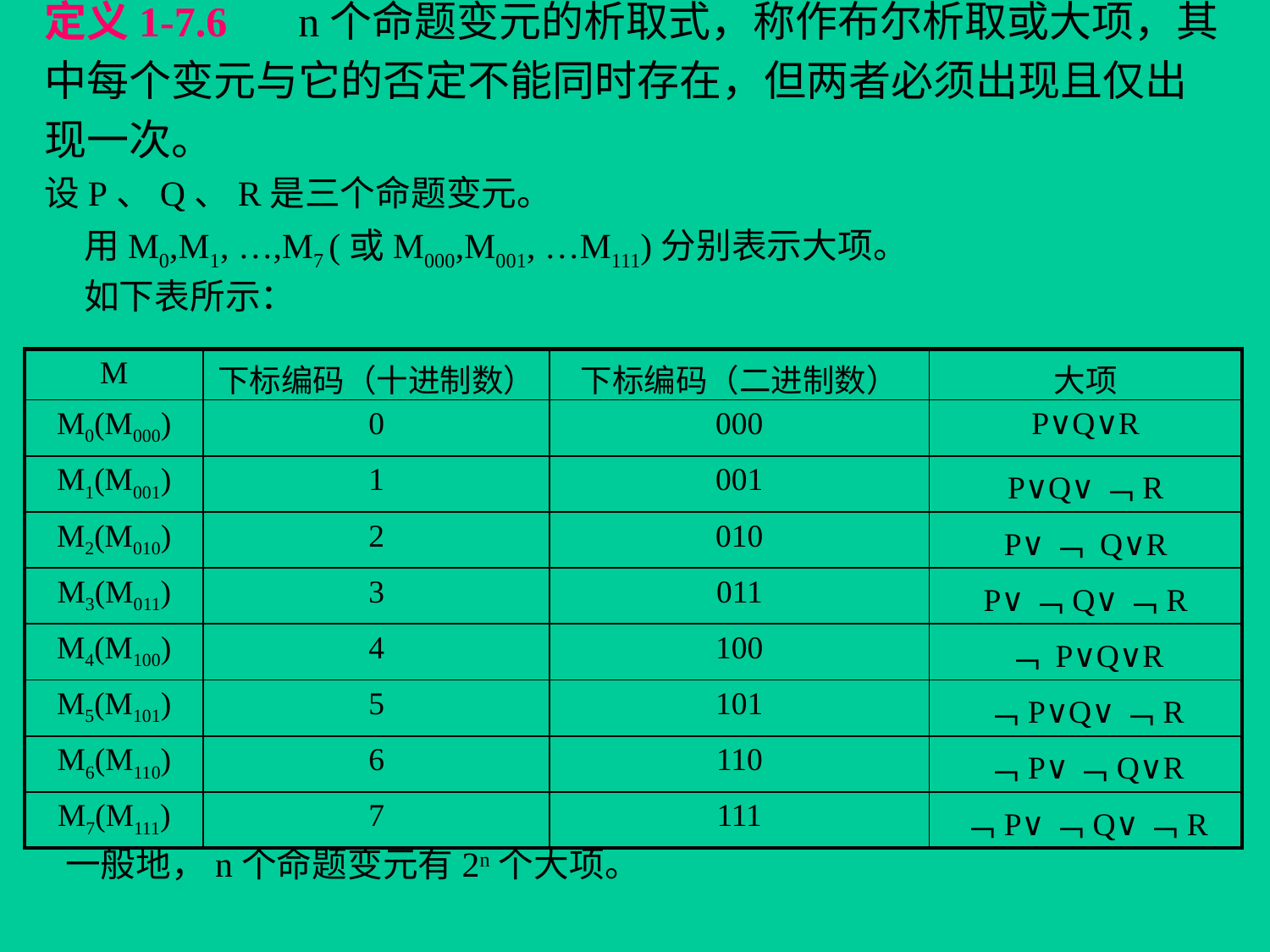

定义1-7.6	n个命题变元的析取式，称作布尔析取或大项，其
中每个变元与它的否定不能同时存在，但两者必须出现且仅出
现一次。
设P、Q、R是三个命题变元。
    用M0,M1, …,M7 (或M000,M001, …M111)分别表示大项。
    如下表所示：
| M | 下标编码（十进制数） | 下标编码（二进制数） | 大项 |
| --- | --- | --- | --- |
| M0(M000) | 0 | 000 | P∨Q∨R |
| M1(M001) | 1 | 001 | P∨Q∨﹁R |
| M2(M010) | 2 | 010 | P∨﹁ Q∨R |
| M3(M011) | 3 | 011 | P∨﹁Q∨﹁R |
| M4(M100) | 4 | 100 | ﹁ P∨Q∨R |
| M5(M101) | 5 | 101 | ﹁P∨Q∨﹁R |
| M6(M110) | 6 | 110 | ﹁P∨﹁Q∨R |
| M7(M111) | 7 | 111 | ﹁P∨﹁Q∨﹁R |
一般地，n个命题变元有2n个大项。